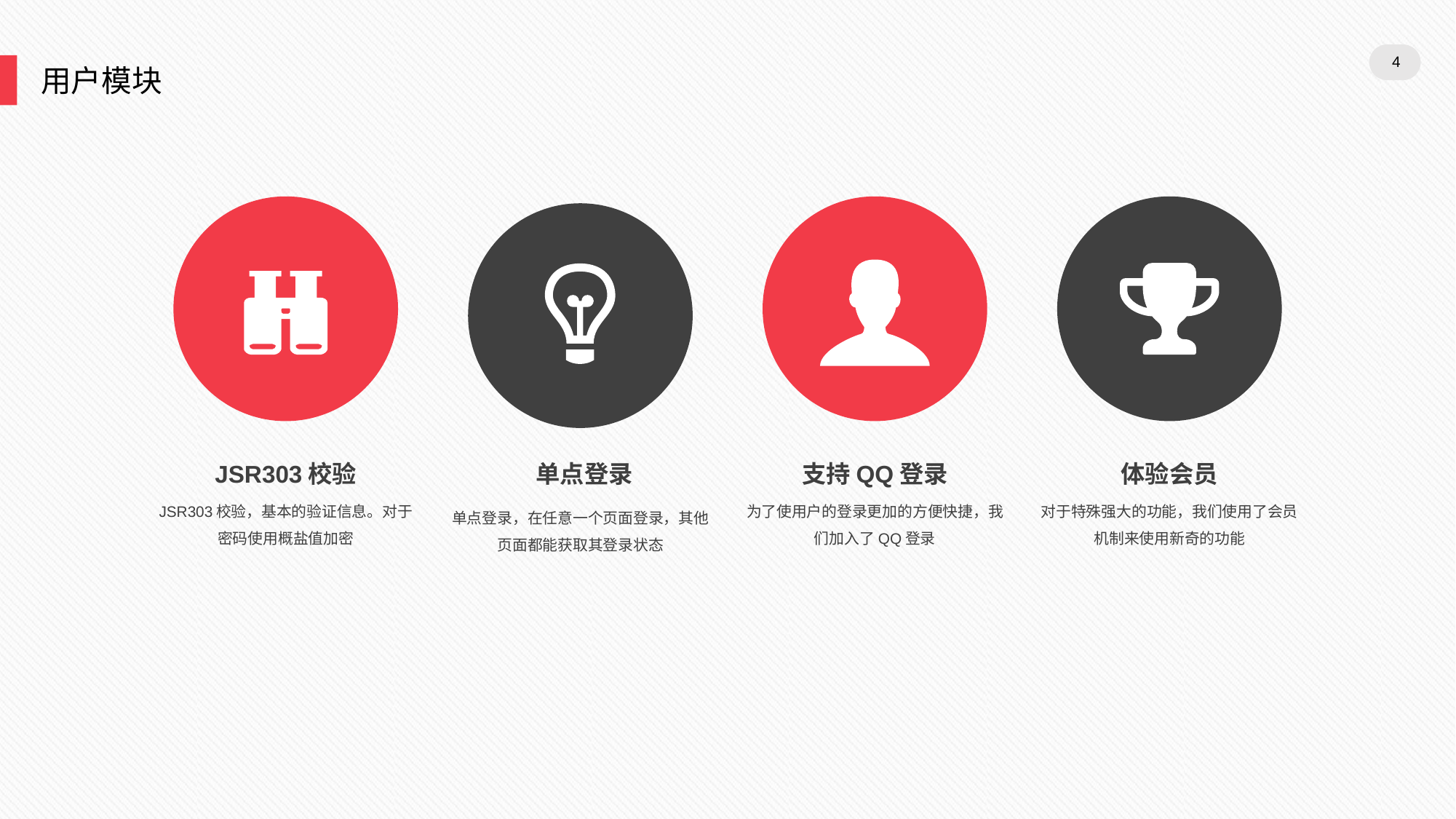

4
4
用户模块

单点登录
JSR303校验
支持QQ登录
体验会员
JSR303校验，基本的验证信息。对于密码使用概盐值加密

为了使用户的登录更加的方便快捷，我们加入了QQ登录
对于特殊强大的功能，我们使用了会员机制来使用新奇的功能
单点登录，在任意一个页面登录，其他页面都能获取其登录状态